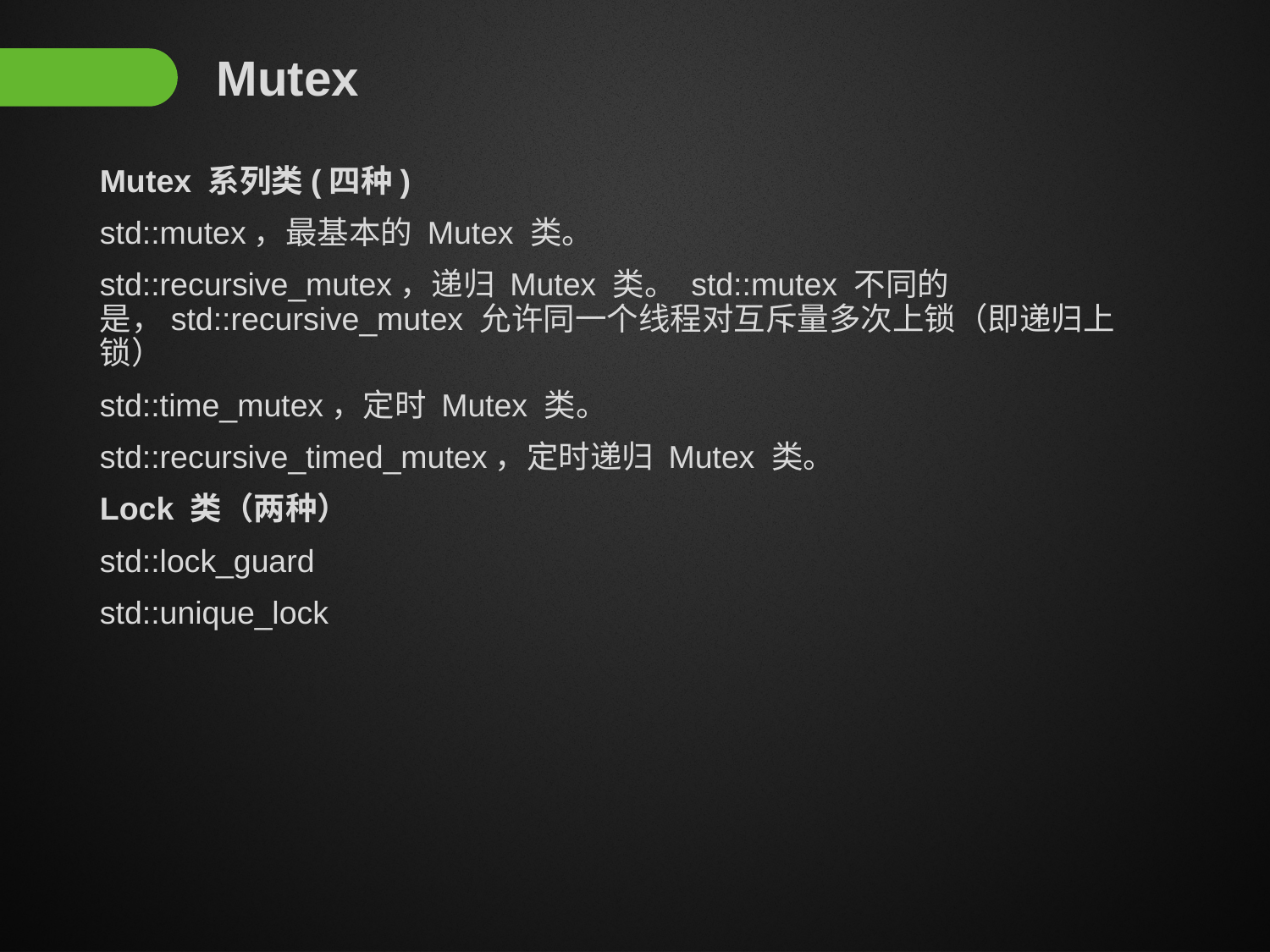

# Mutex
Mutex 系列类(四种)
std::mutex，最基本的 Mutex 类。
std::recursive_mutex，递归 Mutex 类。 std::mutex 不同的是，std::recursive_mutex 允许同一个线程对互斥量多次上锁（即递归上锁）
std::time_mutex，定时 Mutex 类。
std::recursive_timed_mutex，定时递归 Mutex 类。
Lock 类（两种）
std::lock_guard
std::unique_lock